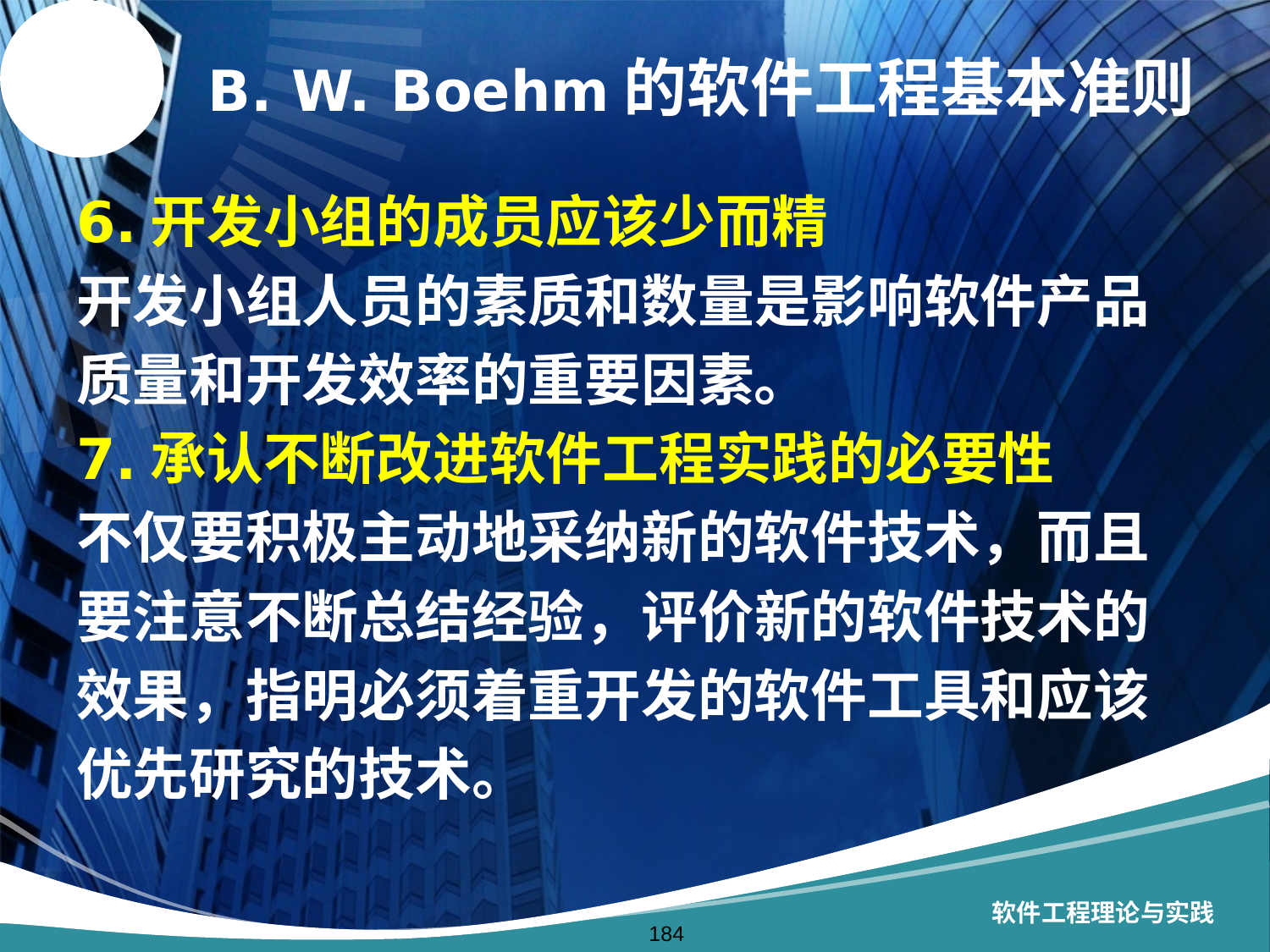

# B. W. Boehm的软件工程基本准则
6.开发小组的成员应该少而精
开发小组人员的素质和数量是影响软件产品
质量和开发效率的重要因素。
7.承认不断改进软件工程实践的必要性
不仅要积极主动地采纳新的软件技术，而且
要注意不断总结经验，评价新的软件技术的
效果，指明必须着重开发的软件工具和应该
优先研究的技术。
软件工程理论与实践
184